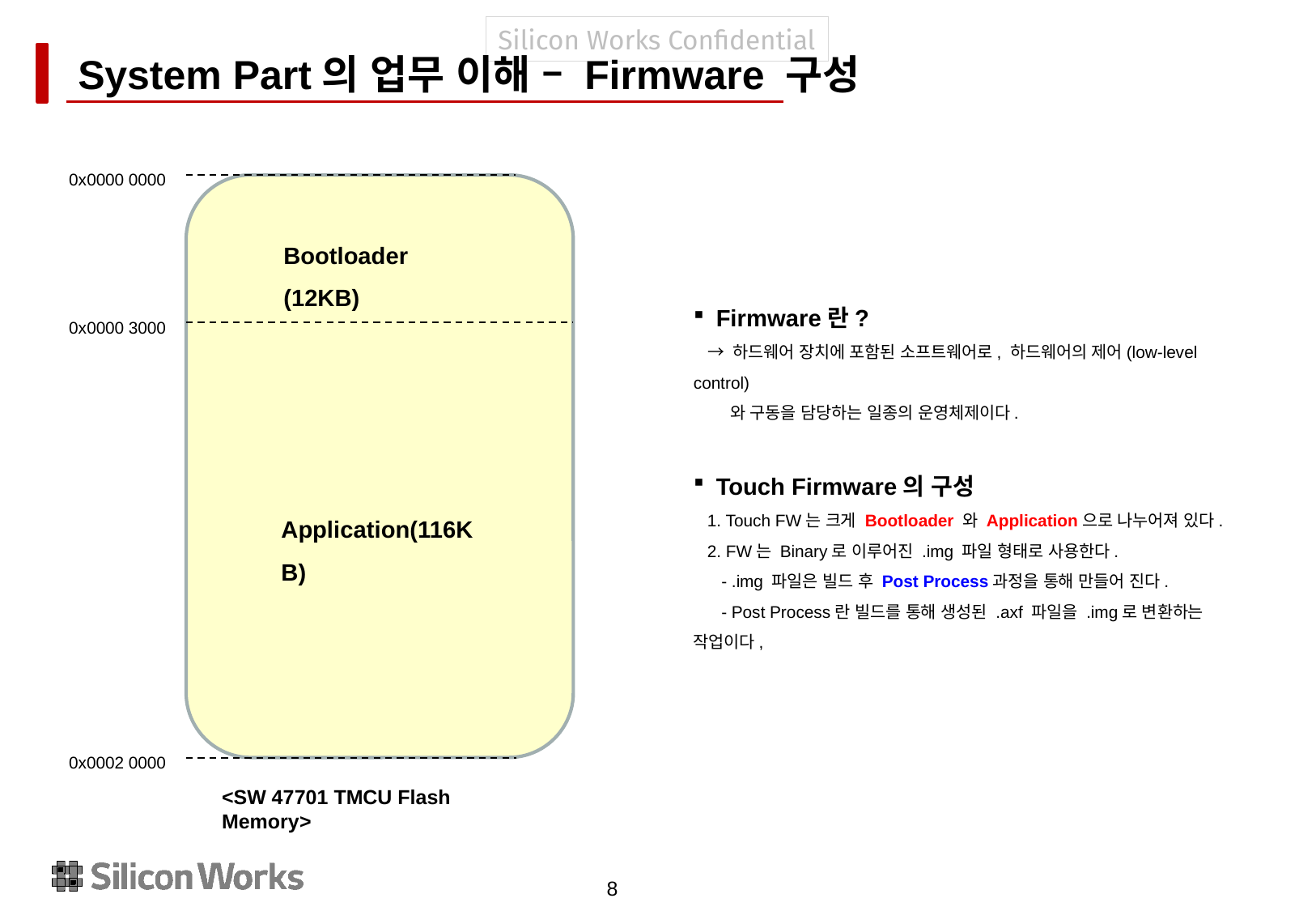

# System Part의 업무 이해 – Firmware 구성
0x0000 0000

Bootloader (12KB)
Firmware란?
   → 하드웨어 장치에 포함된 소프트웨어로, 하드웨어의 제어(low-level control)
       와 구동을 담당하는 일종의 운영체제이다.
0x0000 3000
Touch Firmware의 구성
   1. Touch FW는 크게 Bootloader 와 Application으로 나누어져 있다.
   2. FW는 Binary로 이루어진 .img 파일 형태로 사용한다.
      - .img 파일은 빌드 후 Post Process과정을 통해 만들어 진다.
      - Post Process란 빌드를 통해 생성된 .axf 파일을 .img로 변환하는 작업이다,
Application(116KB)
0x0002 0000
<SW 47701 TMCU Flash Memory>